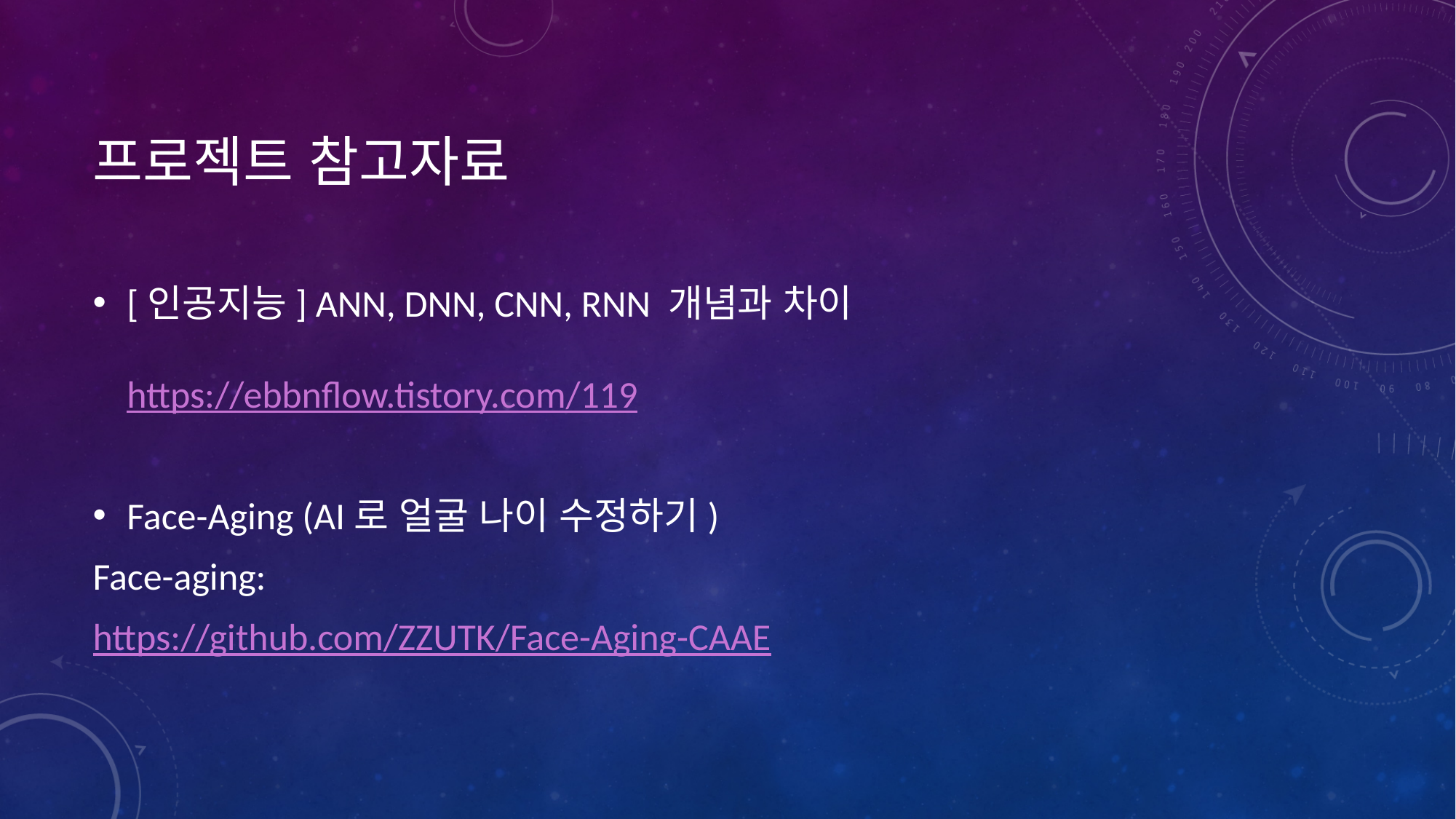

# 프로젝트 참고자료

[인공지능] ANN, DNN, CNN, RNN 개념과 차이
https://ebbnflow.tistory.com/119

Face-Aging (AI로 얼굴 나이 수정하기)
Face-aging:
https://github.com/ZZUTK/Face-Aging-CAAE